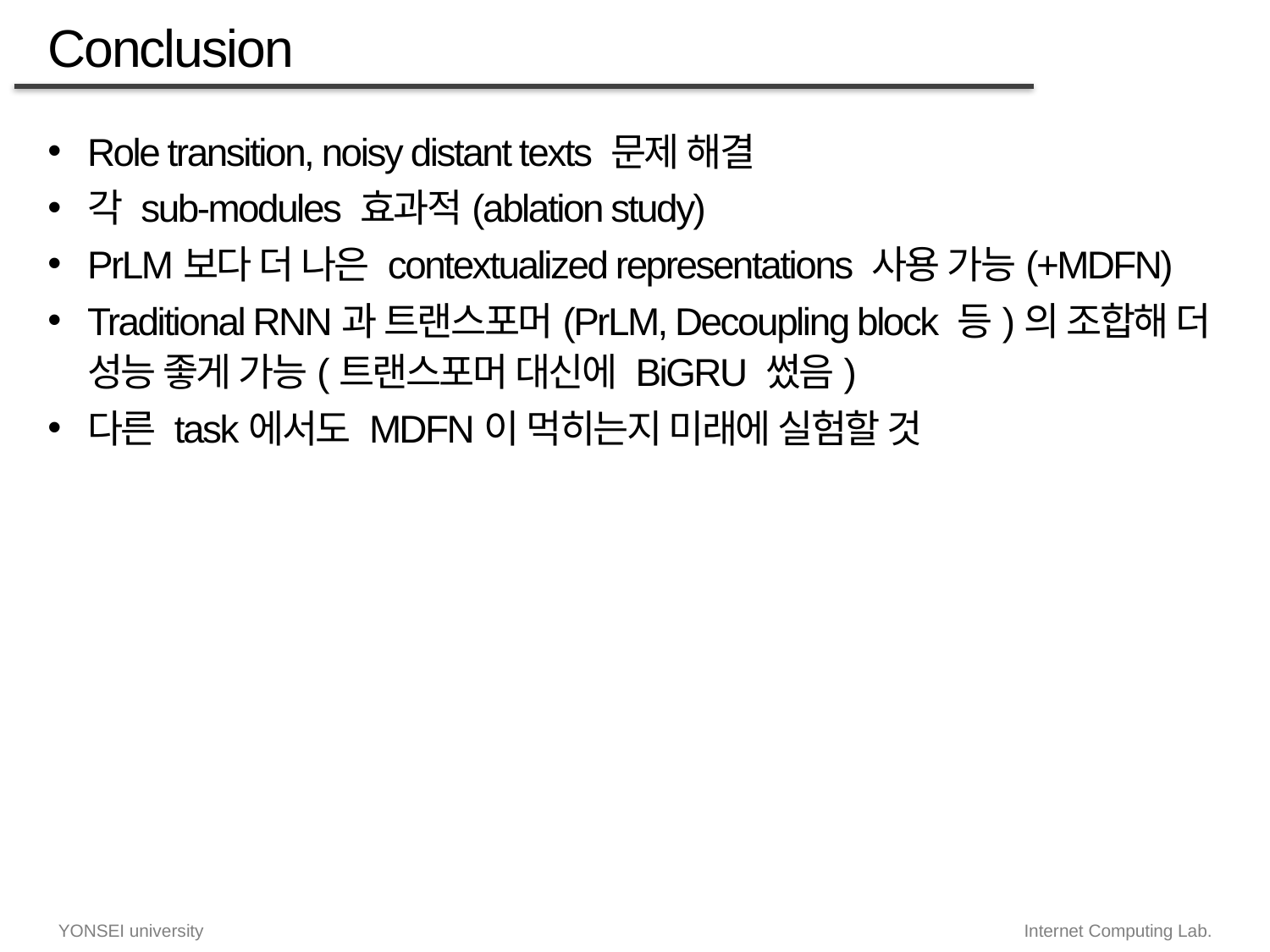

# Conclusion
Role transition, noisy distant texts 문제 해결
각 sub-modules 효과적(ablation study)
PrLM보다 더 나은 contextualized representations 사용 가능(+MDFN)
Traditional RNN과 트랜스포머(PrLM, Decoupling block 등)의 조합해 더 성능 좋게 가능(트랜스포머 대신에 BiGRU 썼음)
다른 task에서도 MDFN이 먹히는지 미래에 실험할 것